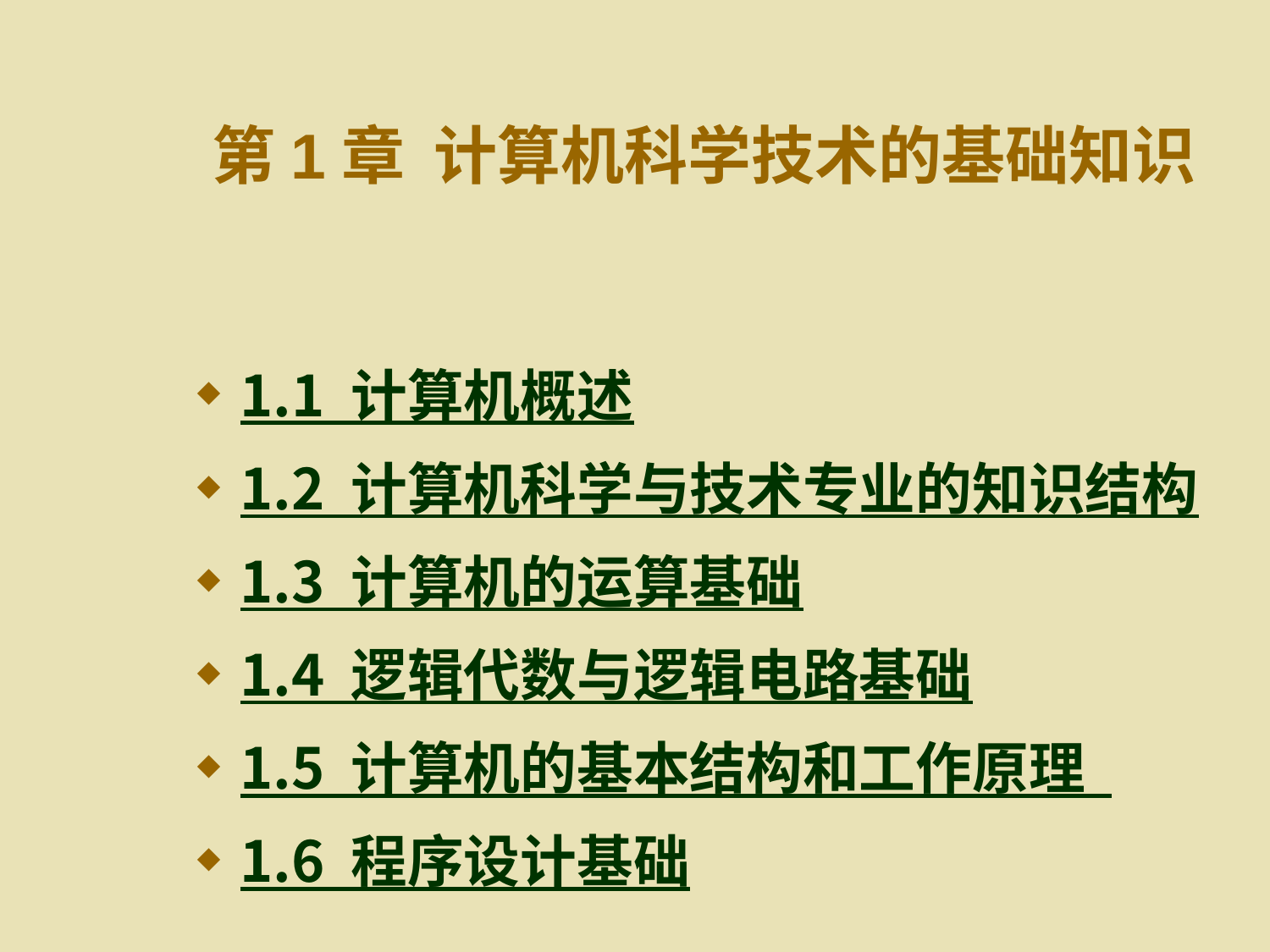

# 第1章  计算机科学技术的基础知识

1.1  计算机概述
1.2  计算机科学与技术专业的知识结构
1.3  计算机的运算基础
1.4  逻辑代数与逻辑电路基础
1.5  计算机的基本结构和工作原理
1.6  程序设计基础